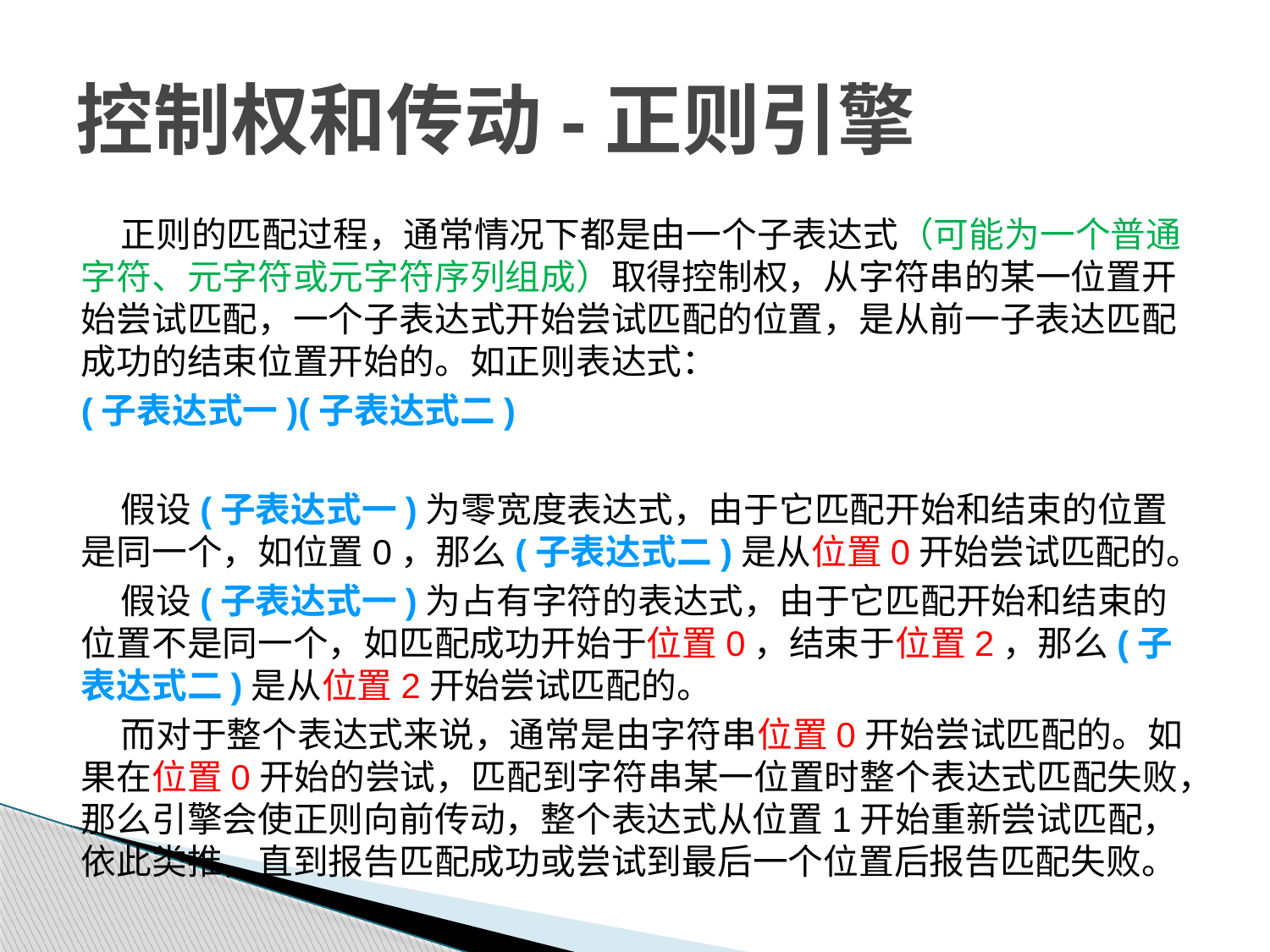

# 控制权和传动-正则引擎
    正则的匹配过程，通常情况下都是由一个子表达式（可能为一个普通字符、元字符或元字符序列组成）取得控制权，从字符串的某一位置开始尝试匹配，一个子表达式开始尝试匹配的位置，是从前一子表达匹配成功的结束位置开始的。如正则表达式：
(子表达式一)(子表达式二)

    假设(子表达式一)为零宽度表达式，由于它匹配开始和结束的位置是同一个，如位置0，那么(子表达式二)是从位置0开始尝试匹配的。
    假设(子表达式一)为占有字符的表达式，由于它匹配开始和结束的位置不是同一个，如匹配成功开始于位置0，结束于位置2，那么(子表达式二)是从位置2开始尝试匹配的。
    而对于整个表达式来说，通常是由字符串位置0开始尝试匹配的。如果在位置0开始的尝试，匹配到字符串某一位置时整个表达式匹配失败，那么引擎会使正则向前传动，整个表达式从位置1开始重新尝试匹配，依此类推，直到报告匹配成功或尝试到最后一个位置后报告匹配失败。